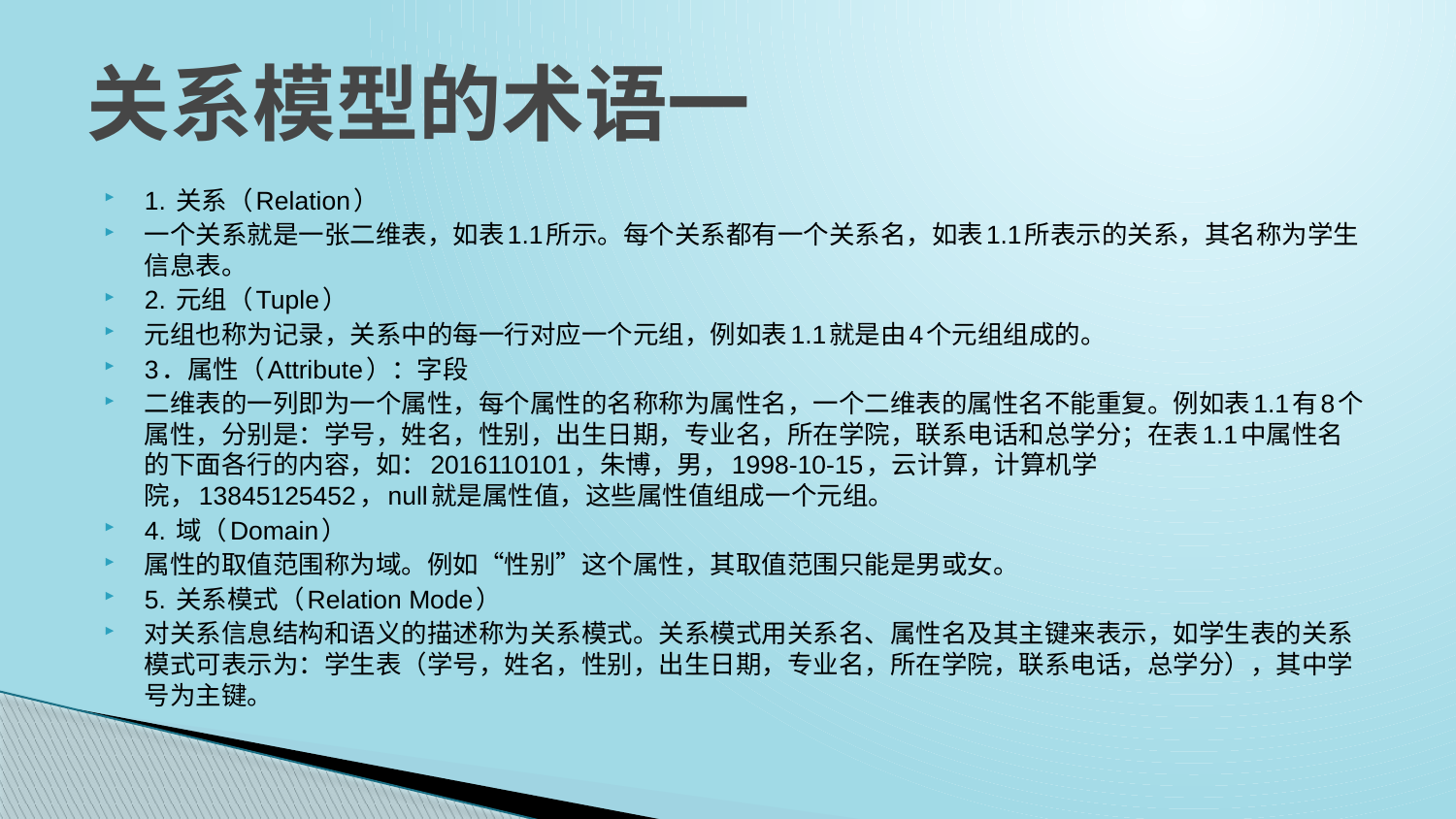

# 关系模型的术语一
1. 关系（Relation）
一个关系就是一张二维表，如表1.1所示。每个关系都有一个关系名，如表1.1所表示的关系，其名称为学生信息表。
2. 元组（Tuple）
元组也称为记录，关系中的每一行对应一个元组，例如表1.1就是由4个元组组成的。
3．属性（Attribute）：字段
二维表的一列即为一个属性，每个属性的名称称为属性名，一个二维表的属性名不能重复。例如表1.1有8个属性，分别是：学号，姓名，性别，出生日期，专业名，所在学院，联系电话和总学分；在表1.1中属性名的下面各行的内容，如：2016110101，朱博，男，1998-10-15，云计算，计算机学院，13845125452，null就是属性值，这些属性值组成一个元组。
4. 域（Domain）
属性的取值范围称为域。例如“性别”这个属性，其取值范围只能是男或女。
5. 关系模式（Relation Mode）
对关系信息结构和语义的描述称为关系模式。关系模式用关系名、属性名及其主键来表示，如学生表的关系模式可表示为：学生表（学号，姓名，性别，出生日期，专业名，所在学院，联系电话，总学分），其中学号为主键。

6